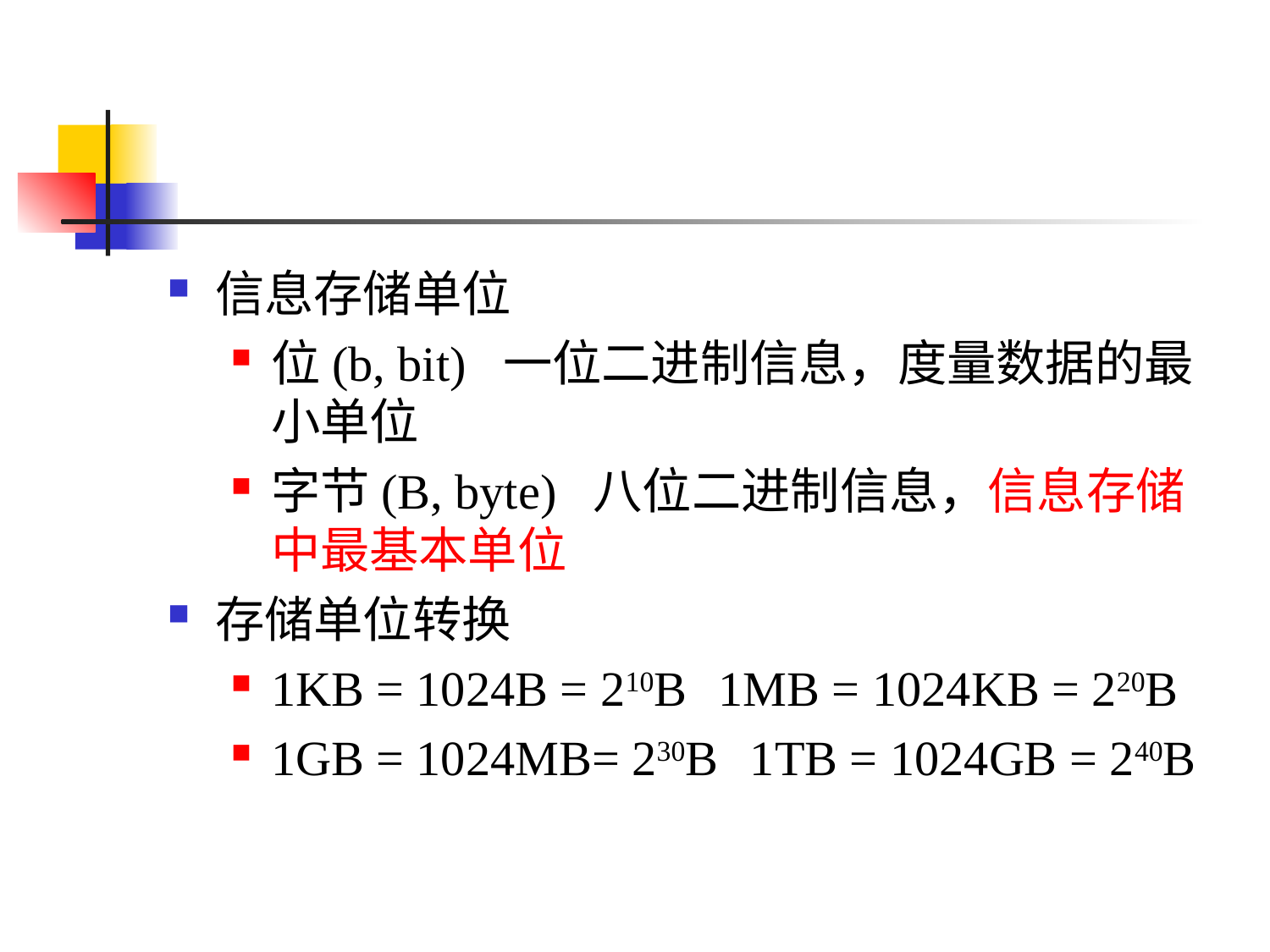

#
信息存储单位
位(b, bit)  一位二进制信息，度量数据的最小单位
字节(B, byte)  八位二进制信息，信息存储中最基本单位
存储单位转换
1KB = 1024B = 210B   1MB = 1024KB = 220B
1GB = 1024MB= 230B   1TB = 1024GB = 240B